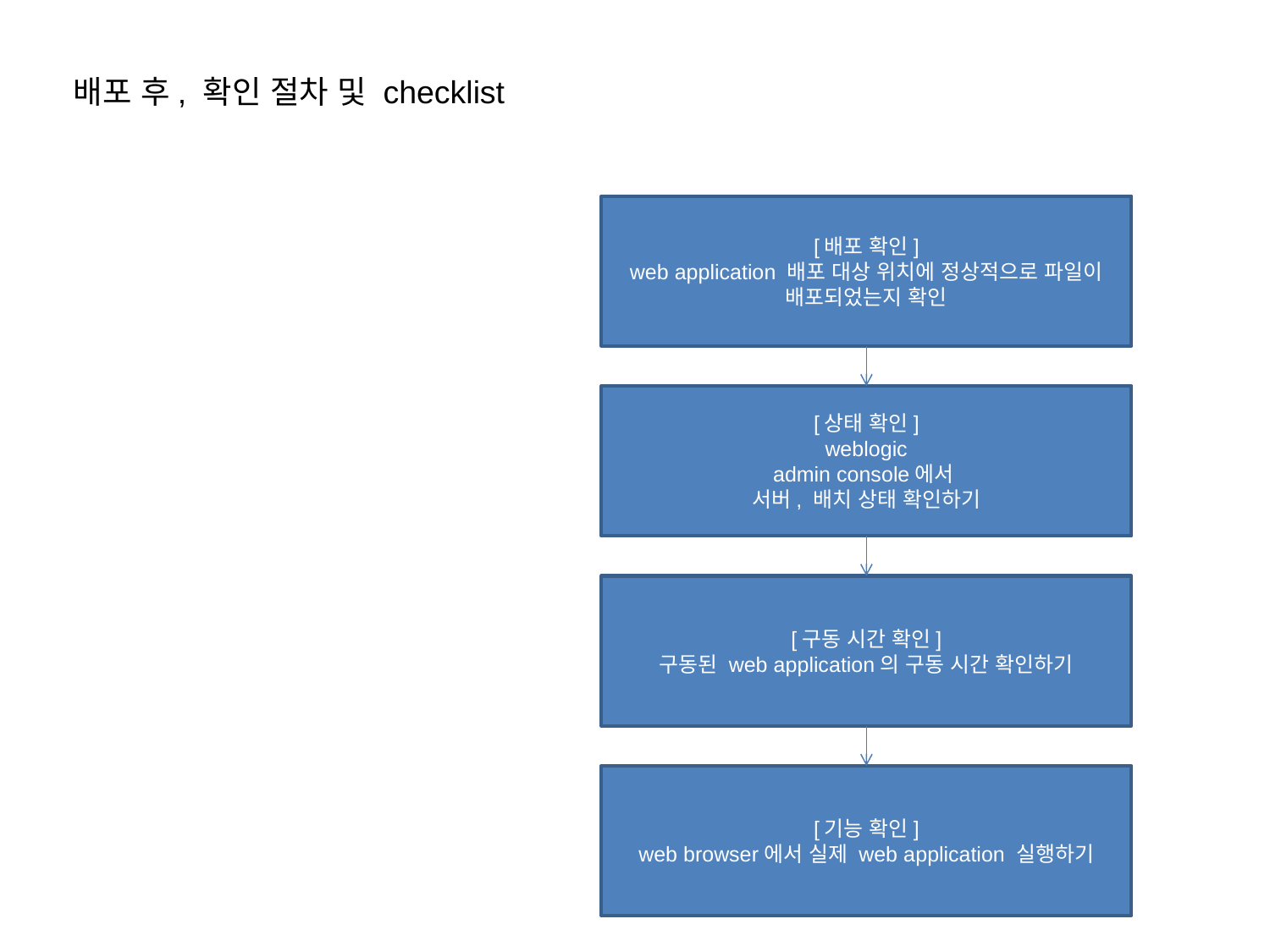

배포 후, 확인 절차 및 checklist
[배포 확인]
web application 배포 대상 위치에 정상적으로 파일이 배포되었는지 확인
[상태 확인]
weblogic
admin console에서
서버, 배치 상태 확인하기
[구동 시간 확인]
구동된 web application의 구동 시간 확인하기
[기능 확인]
web browser에서 실제 web application 실행하기